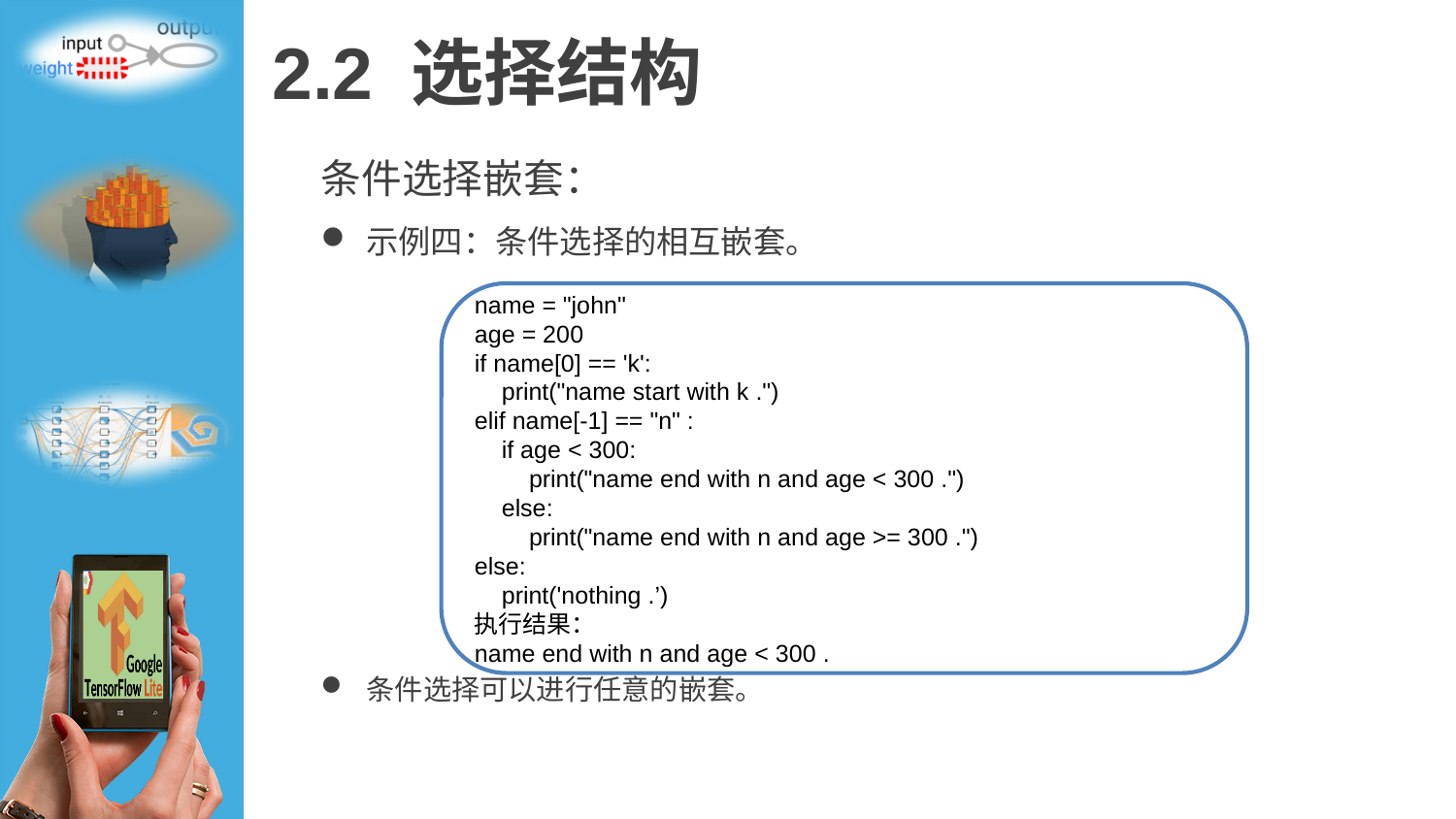

# 2.2 选择结构
条件选择嵌套：
示例四：条件选择的相互嵌套。

条件选择可以进行任意的嵌套。

name = "john"
age = 200
if name[0] == 'k':
    print("name start with k .")
elif name[-1] == "n" :
    if age < 300:
        print("name end with n and age < 300 .")
    else:
        print("name end with n and age >= 300 .")
else:
    print('nothing .’)
执行结果：
name end with n and age < 300 .